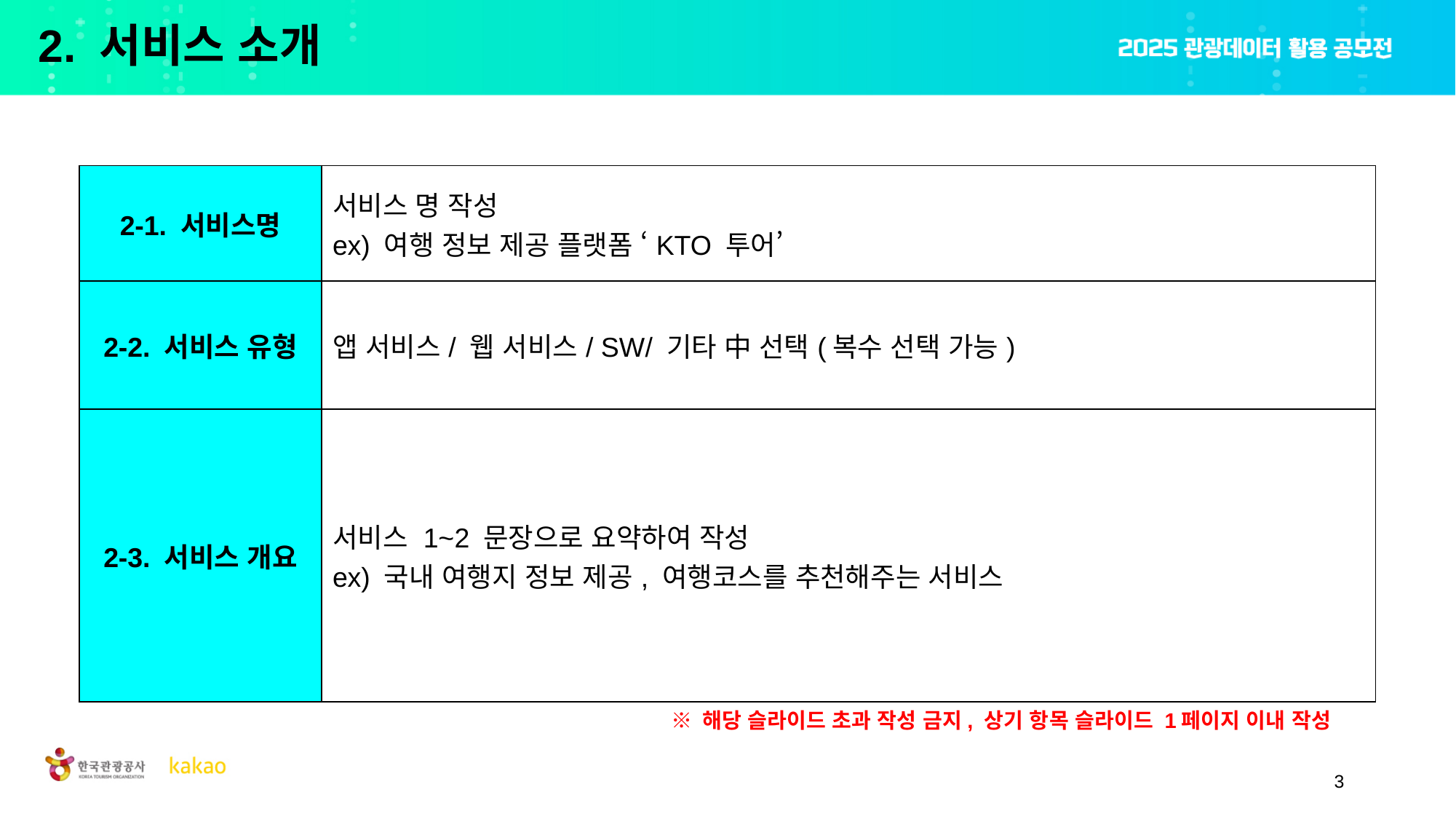

# 2. 서비스 소개
| 2-1. 서비스명 | 서비스 명 작성 ex) 여행 정보 제공 플랫폼 ‘KTO 투어’ |
| --- | --- |
| 2-2. 서비스 유형 | 앱 서비스/ 웹 서비스/ SW/ 기타 中 선택(복수 선택 가능) |
| 2-3. 서비스 개요 | 서비스 1~2 문장으로 요약하여 작성 ex) 국내 여행지 정보 제공, 여행코스를 추천해주는 서비스 |
※ 해당 슬라이드 초과 작성 금지, 상기 항목 슬라이드 1페이지 이내 작성
3